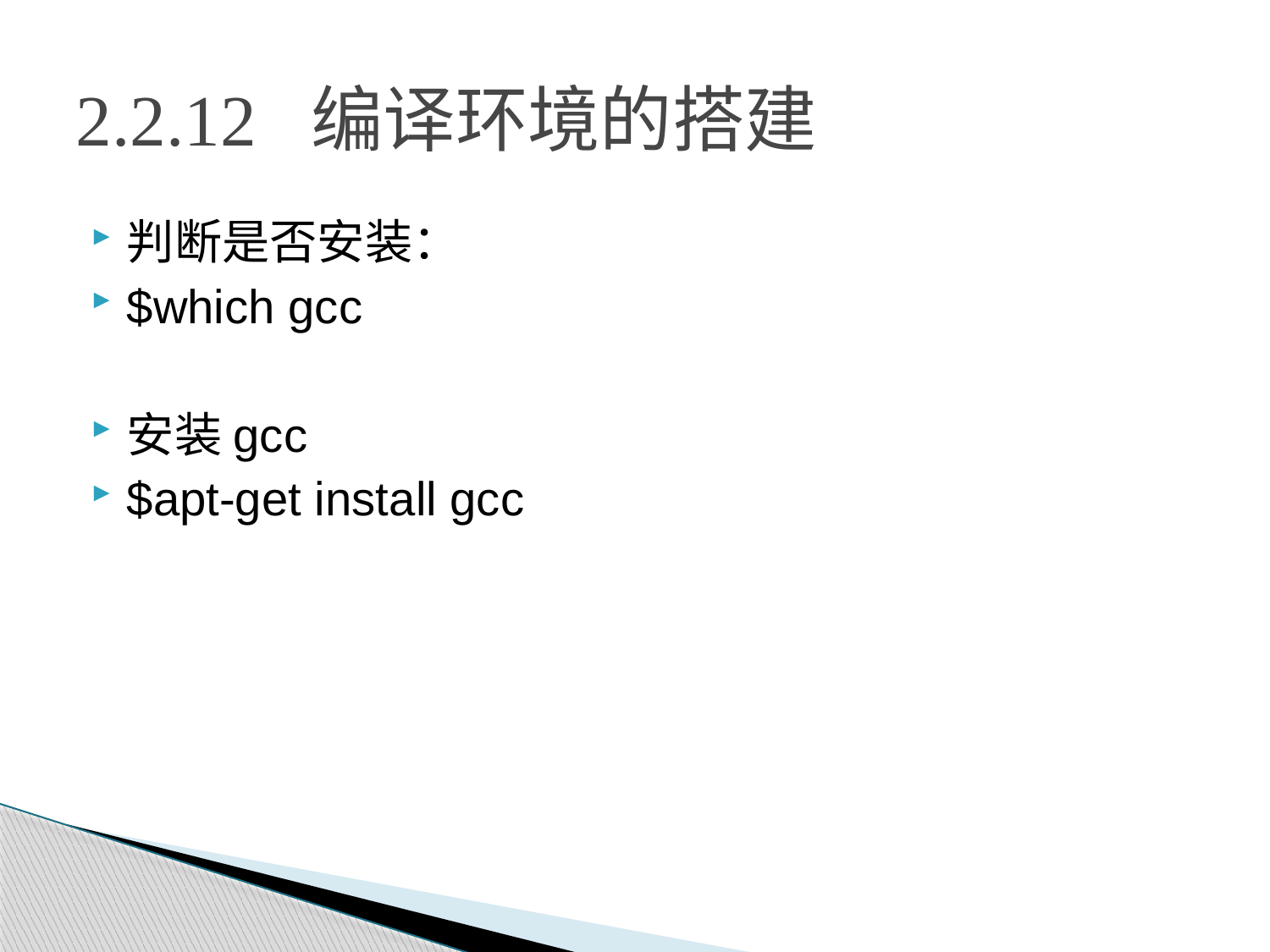

# 2.2.12  编译环境的搭建
判断是否安装：
$which gcc

安装gcc
$apt-get install gcc